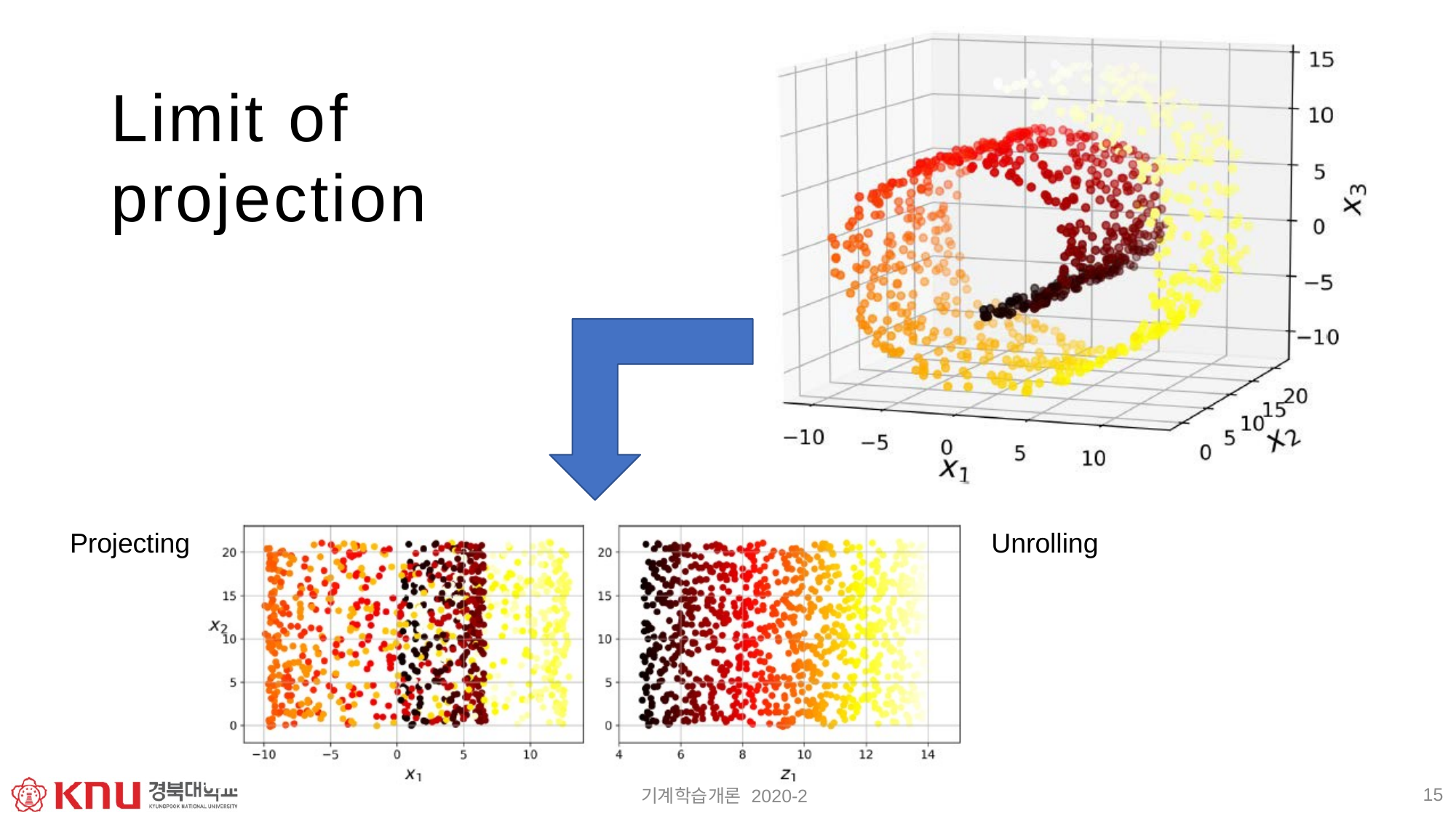

# Limit of projection

Projecting
Unrolling
15
기계학습개론 2020-2